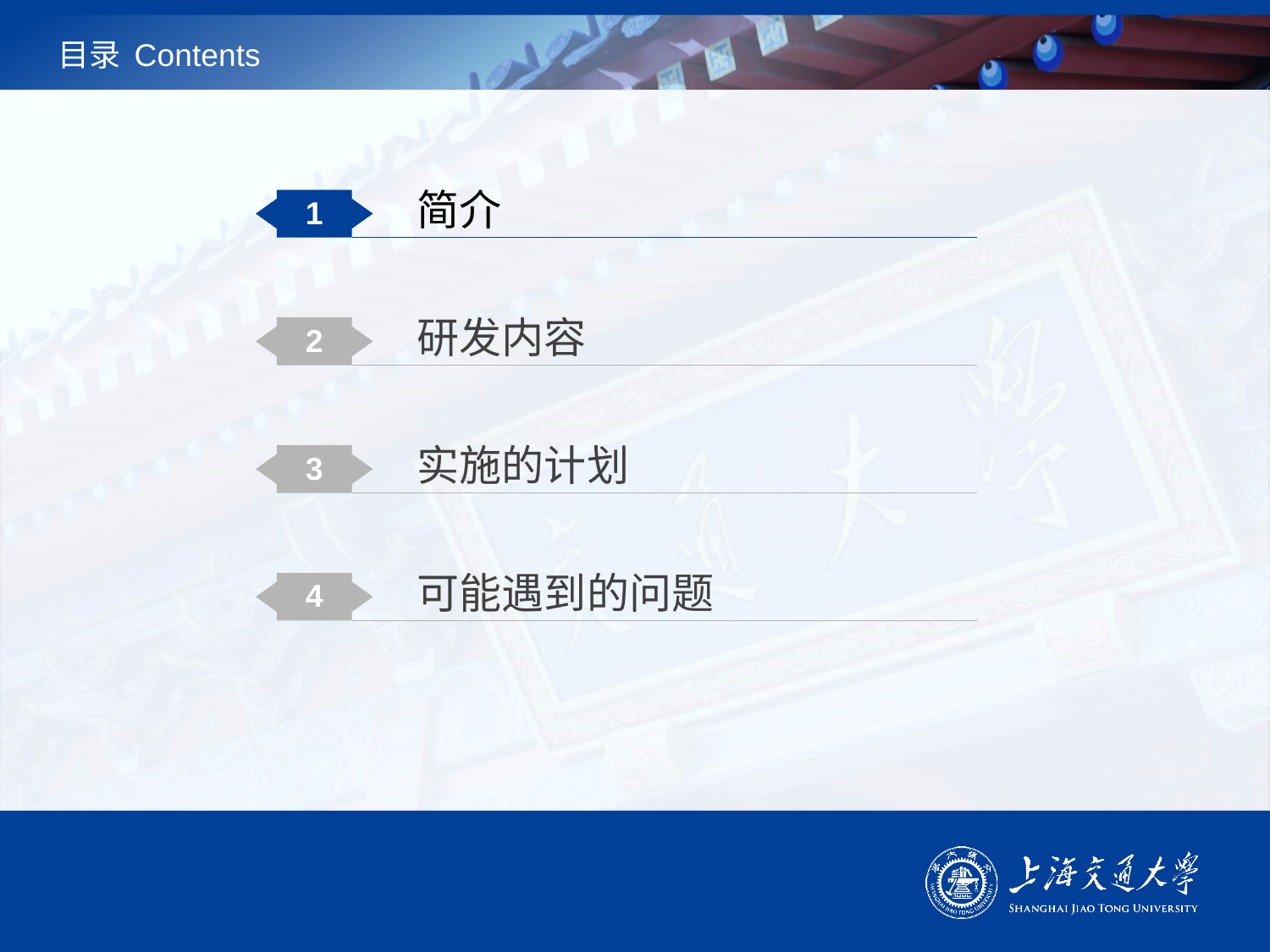

# 目录 Contents
简介
1

研发内容
2

实施的计划
3

可能遇到的问题
4